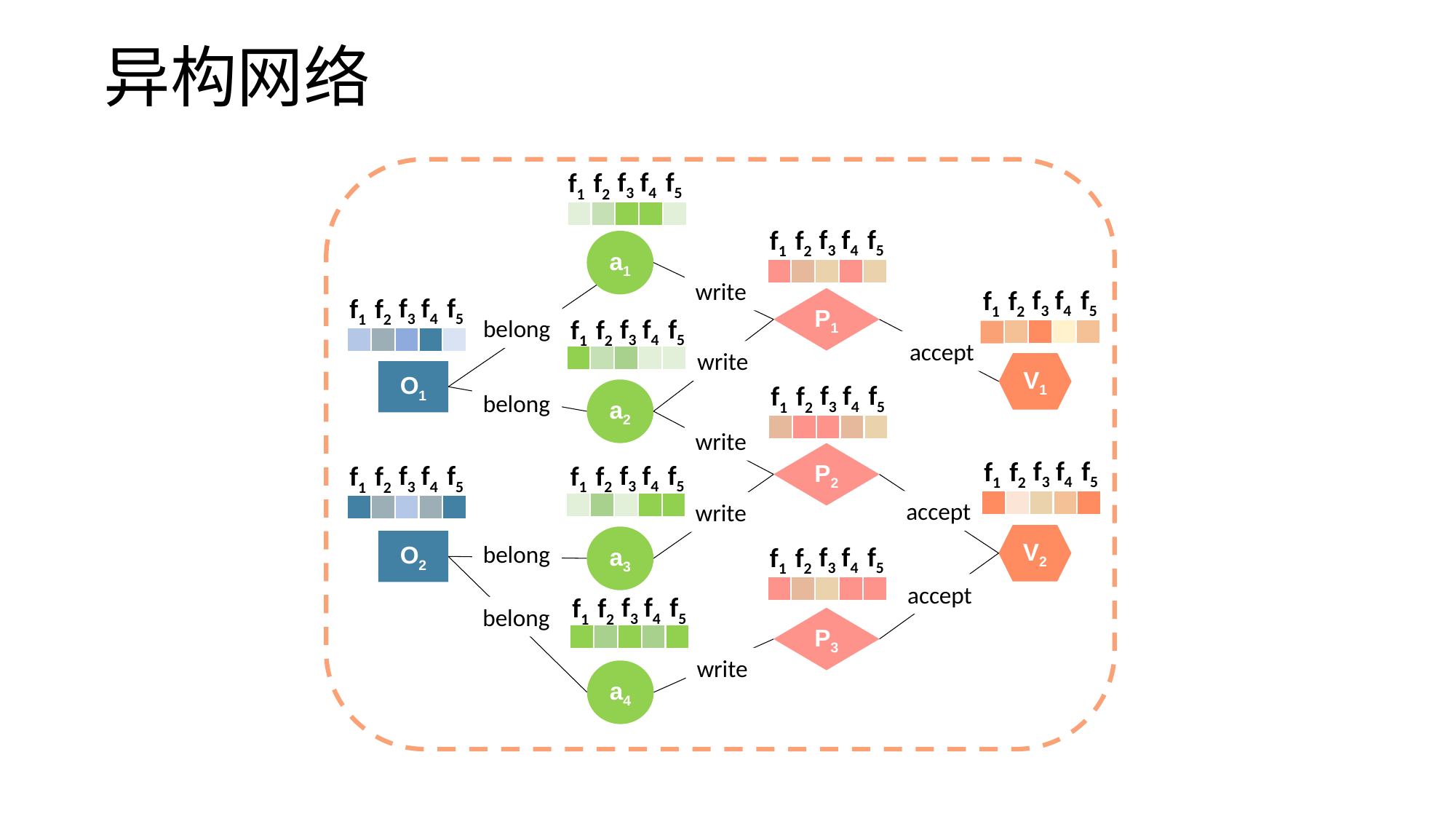

# 异构网络

f3
f4
f5
f1
f2

f3
f4
f5
f1
f2
a1

write
f3
f4
f5
f1
f2
f3
f4
f5
f1
f2
P1
f3
f4
f5
f1
f2
belong

accept
write

V1
O1
f3
f4
f5
f1
f2
a2
belong

write
P2
f3
f4
f5
f1
f2
f3
f4
f5
f1
f2
f3
f4
f5
f1
f2

accept
write

V2
a3
O2
belong
f3
f4
f5
f1
f2
accept

f3
f4
f5
f1
f2
belong
P3

write
a4